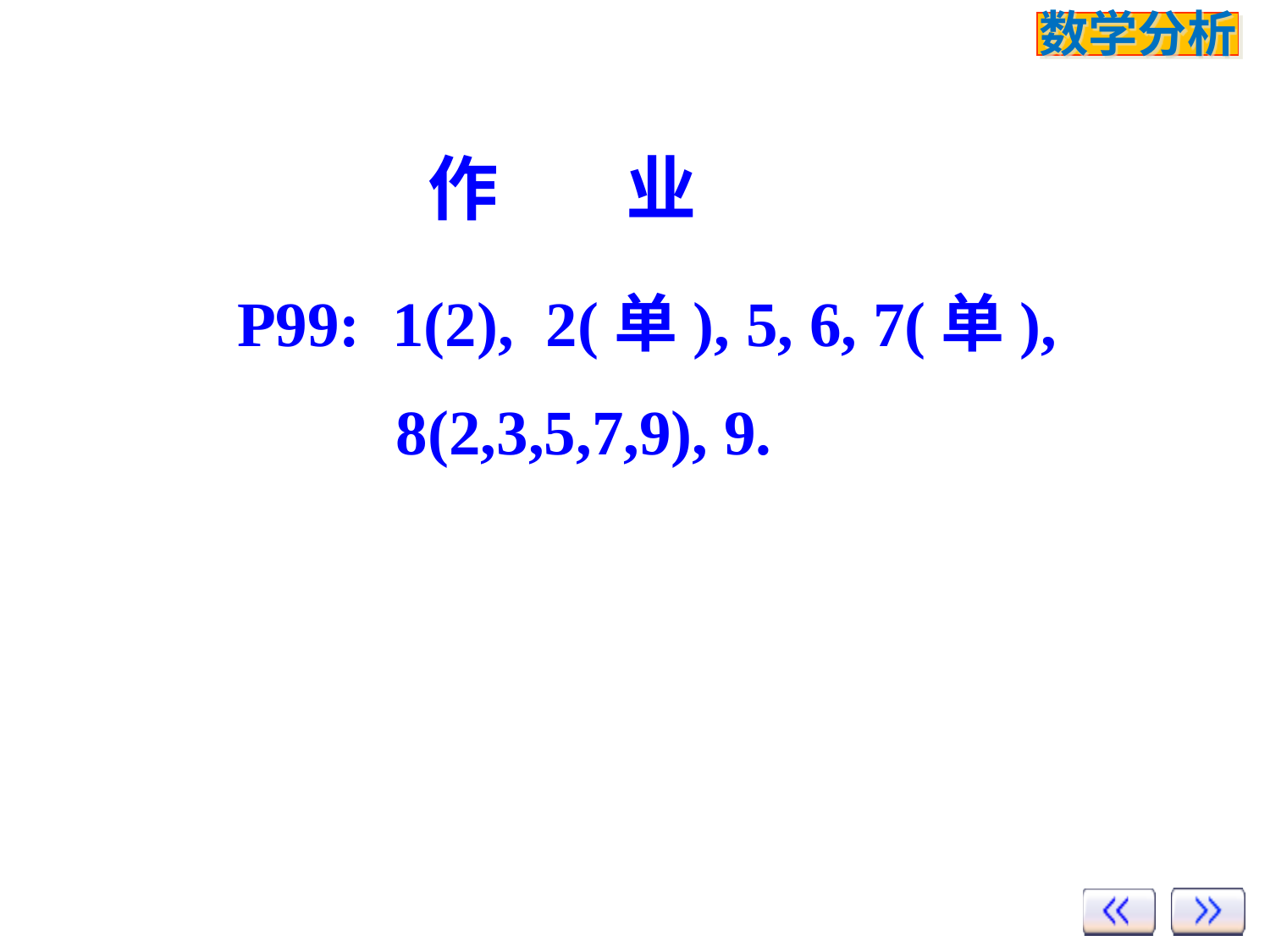

作        业
P99:  1(2),  2(单), 5, 6, 7(单),
          8(2,3,5,7,9), 9.